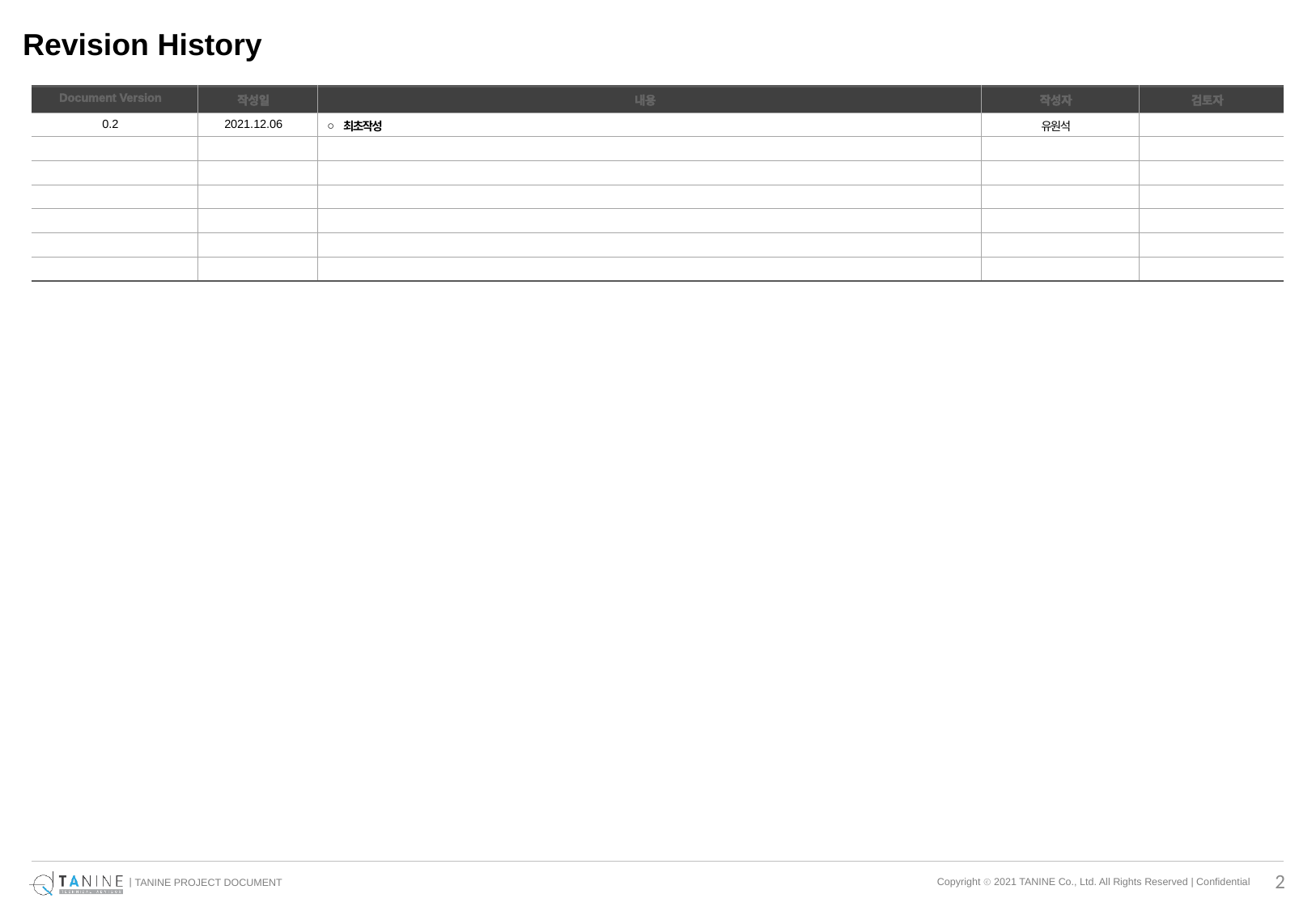

Revision History
| Document Version | 작성일 | 내용 | 작성자 | 검토자 |
| --- | --- | --- | --- | --- |
| 0.2 | 2021.12.06 | 최초작성 | 유원석 |  |
|  |  |  |  |  |
|  |  |  |  |  |
|  |  |  |  |  |
|  |  |  |  |  |
|  |  |  |  |  |
|  |  |  |  |  |
2